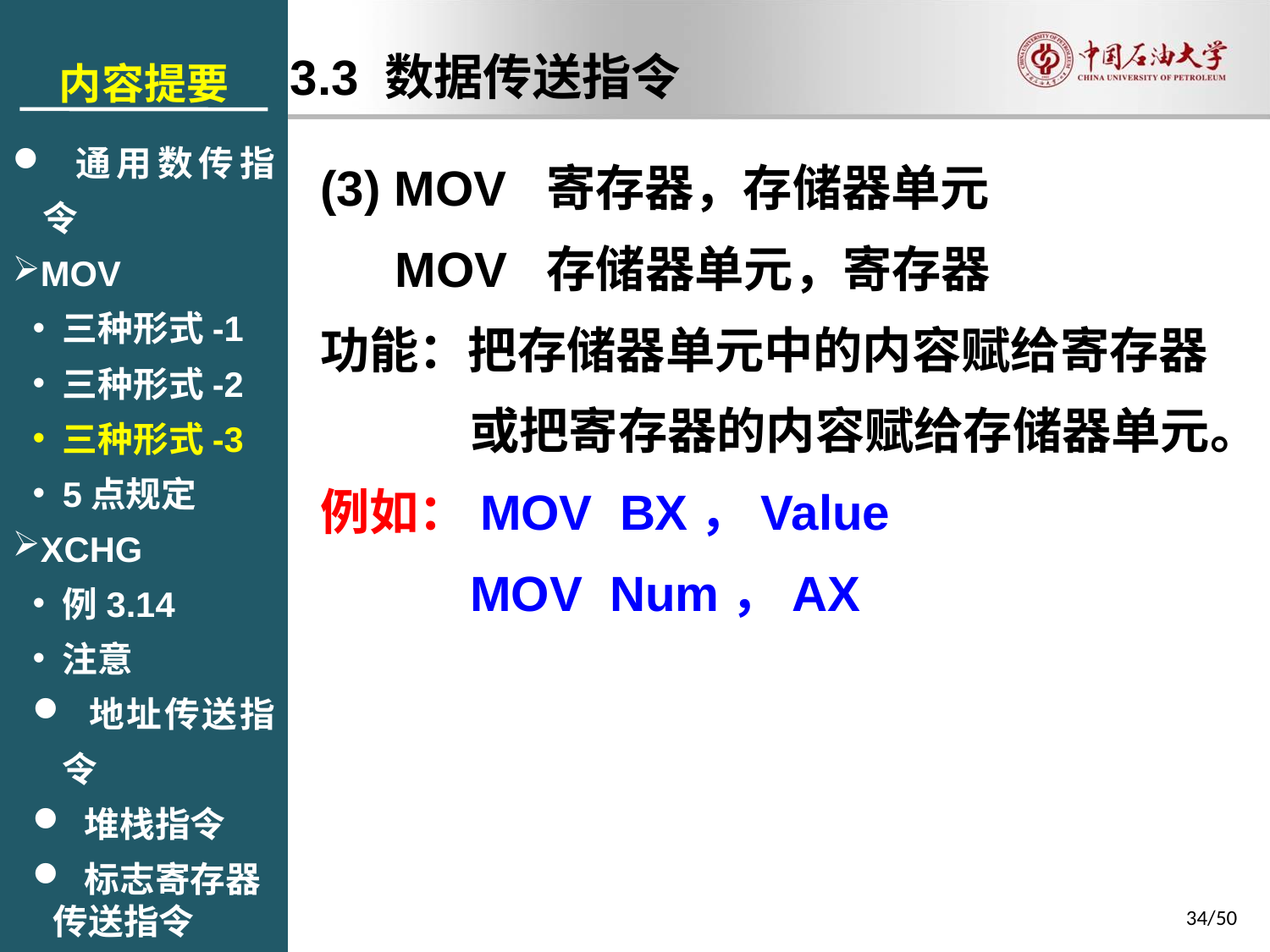

内容提要
 通用数传指令
MOV
三种形式-1
三种形式-2
三种形式-3
5点规定
XCHG
例3.14
注意
 地址传送指令
 堆栈指令
 标志寄存器
    传送指令

3.3 数据传送指令
(3) MOV  寄存器，存储器单元
MOV  存储器单元，寄存器
功能：把存储器单元中的内容赋给寄存器
或把寄存器的内容赋给存储器单元。
例如：MOV  BX，Value
MOV  Num，AX
34/50